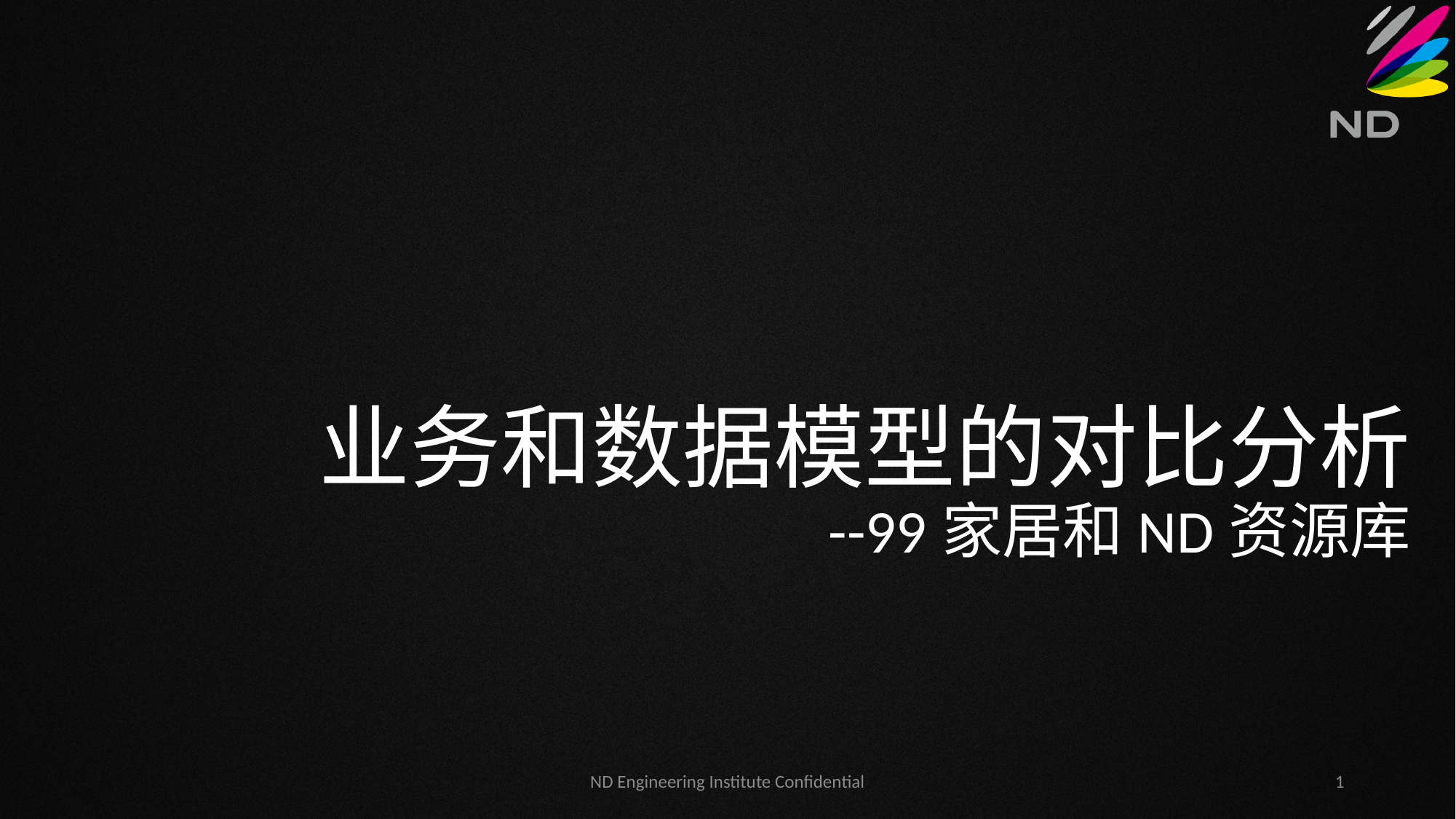

# 业务和数据模型的对比分析 --99家居和ND资源库
ND Engineering Institute Confidential
1